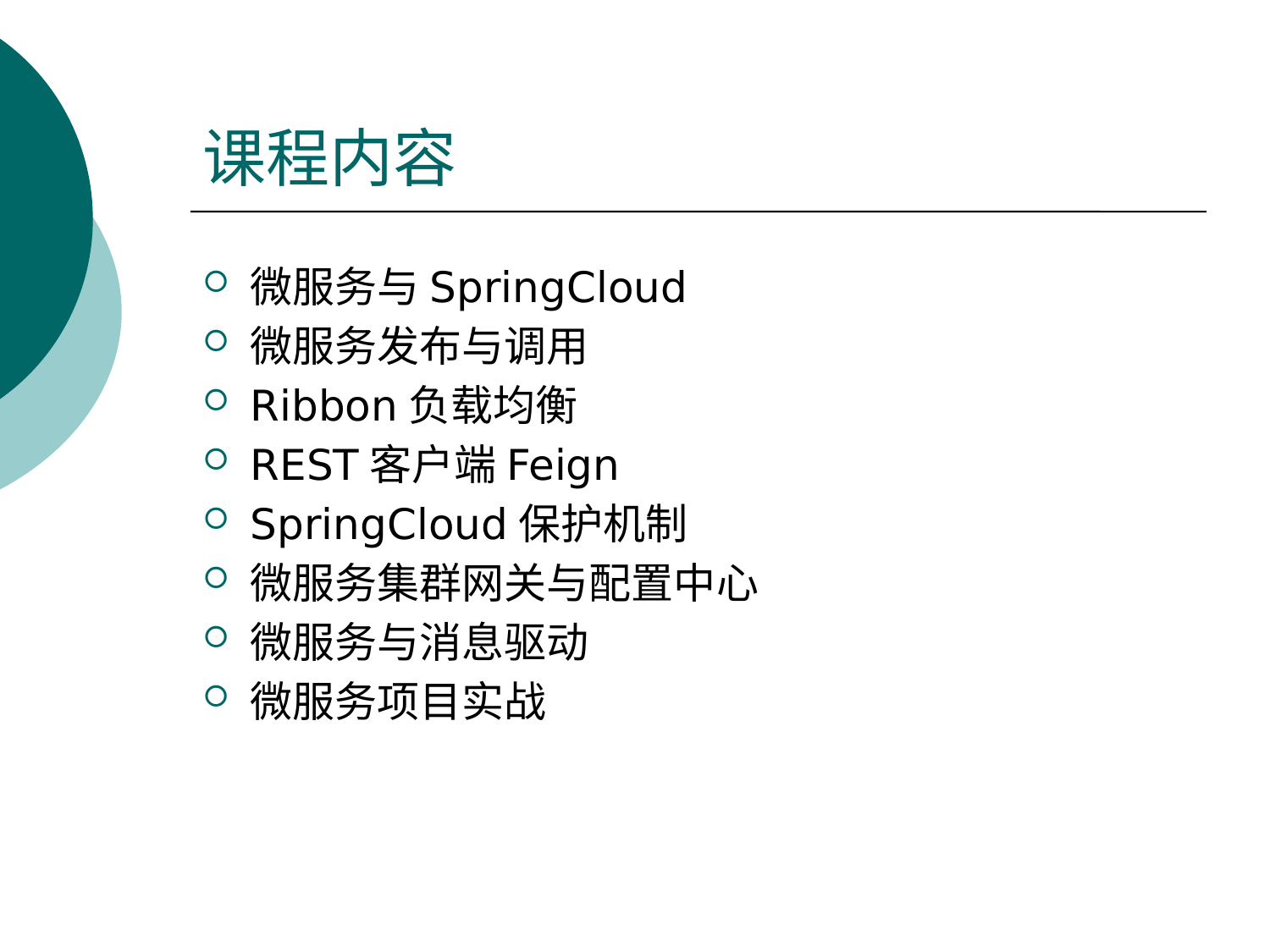

# 课程内容
微服务与SpringCloud
微服务发布与调用
Ribbon负载均衡
REST客户端Feign
SpringCloud保护机制
微服务集群网关与配置中心
微服务与消息驱动
微服务项目实战